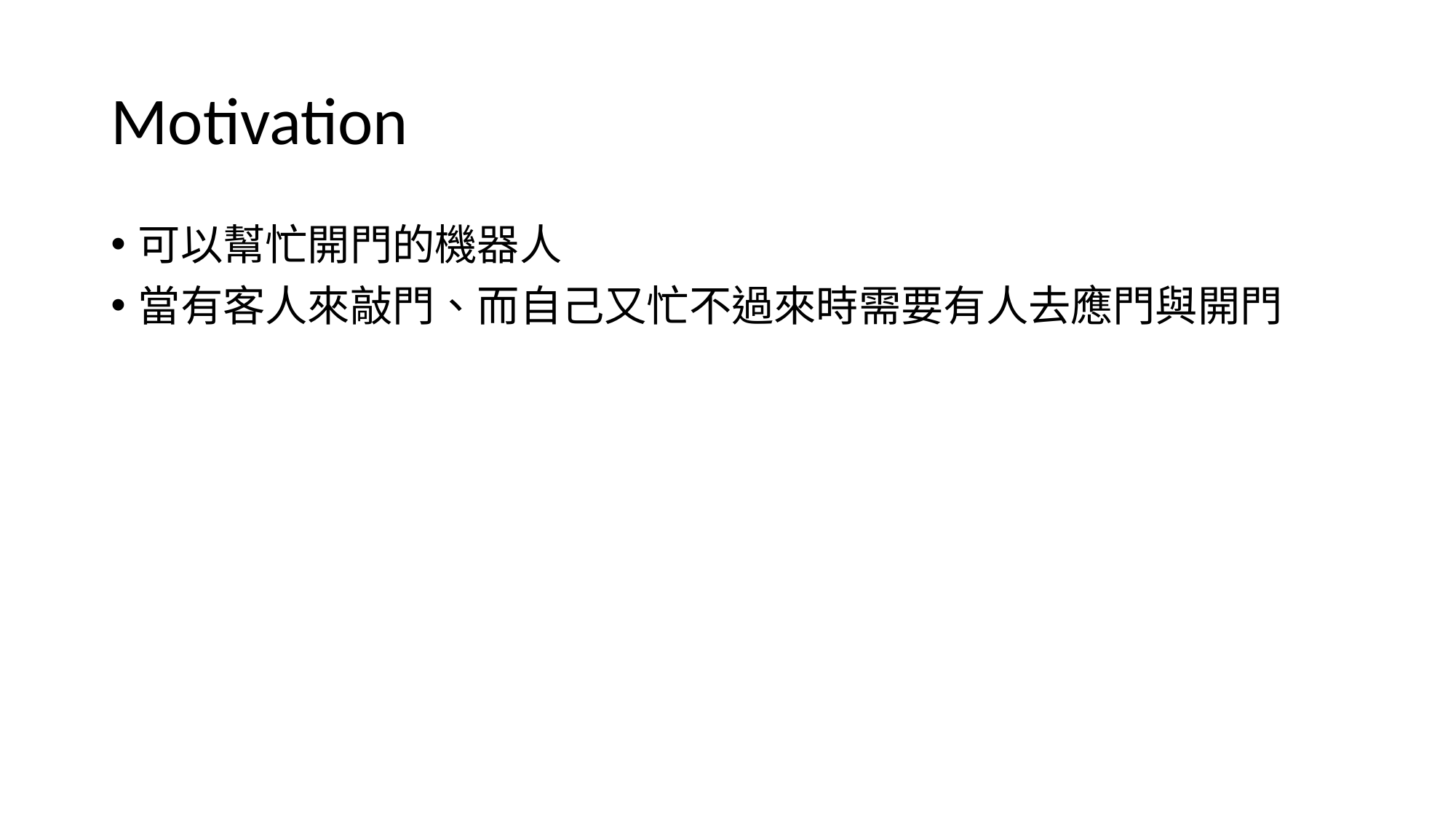

# Motivation
可以幫忙開門的機器人
當有客人來敲門、而自己又忙不過來時需要有人去應門與開門